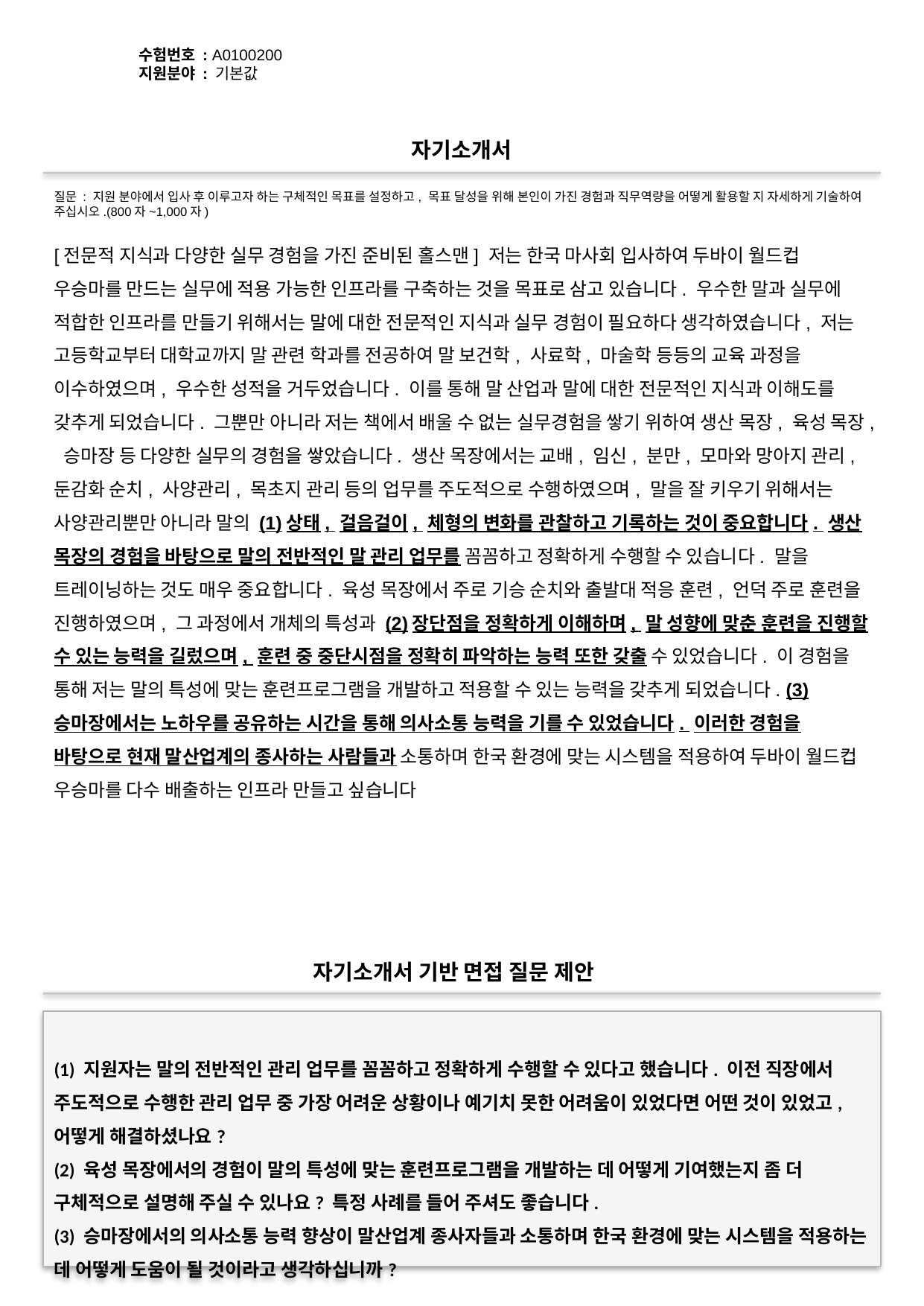

수험번호 : A0100200
지원분야 : 기본값
#

자기소개서

질문 : 지원 분야에서 입사 후 이루고자 하는 구체적인 목표를 설정하고, 목표 달성을 위해 본인이 가진 경험과 직무역량을 어떻게 활용할 지 자세하게 기술하여 주십시오.(800자~1,000자)

[전문적 지식과 다양한 실무 경험을 가진 준비된 홀스맨] 저는 한국 마사회 입사하여 두바이 월드컵 우승마를 만드는 실무에 적용 가능한 인프라를 구축하는 것을 목표로 삼고 있습니다. 우수한 말과 실무에 적합한 인프라를 만들기 위해서는 말에 대한 전문적인 지식과 실무 경험이 필요하다 생각하였습니다, 저는 고등학교부터 대학교까지 말 관련 학과를 전공하여 말 보건학, 사료학, 마술학 등등의 교육 과정을 이수하였으며, 우수한 성적을 거두었습니다. 이를 통해 말 산업과 말에 대한 전문적인 지식과 이해도를 갖추게 되었습니다. 그뿐만 아니라 저는 책에서 배울 수 없는 실무경험을 쌓기 위하여 생산 목장, 육성 목장, 승마장 등 다양한 실무의 경험을 쌓았습니다. 생산 목장에서는 교배, 임신, 분만, 모마와 망아지 관리, 둔감화 순치, 사양관리, 목초지 관리 등의 업무를 주도적으로 수행하였으며, 말을 잘 키우기 위해서는 사양관리뿐만 아니라 말의 (1)상태, 걸음걸이, 체형의 변화를 관찰하고 기록하는 것이 중요합니다. 생산 목장의 경험을 바탕으로 말의 전반적인 말 관리 업무를 꼼꼼하고 정확하게 수행할 수 있습니다. 말을 트레이닝하는 것도 매우 중요합니다. 육성 목장에서 주로 기승 순치와 출발대 적응 훈련, 언덕 주로 훈련을 진행하였으며, 그 과정에서 개체의 특성과 (2)장단점을 정확하게 이해하며, 말 성향에 맞춘 훈련을 진행할 수 있는 능력을 길렀으며, 훈련 중 중단시점을 정확히 파악하는 능력 또한 갖출 수 있었습니다. 이 경험을 통해 저는 말의 특성에 맞는 훈련프로그램을 개발하고 적용할 수 있는 능력을 갖추게 되었습니다. (3)승마장에서는 노하우를 공유하는 시간을 통해 의사소통 능력을 기를 수 있었습니다. 이러한 경험을 바탕으로 현재 말산업계의 종사하는 사람들과 소통하며 한국 환경에 맞는 시스템을 적용하여 두바이 월드컵 우승마를 다수 배출하는 인프라 만들고 싶습니다

자기소개서 기반 면접 질문 제안

(1) 지원자는 말의 전반적인 관리 업무를 꼼꼼하고 정확하게 수행할 수 있다고 했습니다. 이전 직장에서 주도적으로 수행한 관리 업무 중 가장 어려운 상황이나 예기치 못한 어려움이 있었다면 어떤 것이 있었고, 어떻게 해결하셨나요?
(2) 육성 목장에서의 경험이 말의 특성에 맞는 훈련프로그램을 개발하는 데 어떻게 기여했는지 좀 더 구체적으로 설명해 주실 수 있나요? 특정 사례를 들어 주셔도 좋습니다.
(3) 승마장에서의 의사소통 능력 향상이 말산업계 종사자들과 소통하며 한국 환경에 맞는 시스템을 적용하는 데 어떻게 도움이 될 것이라고 생각하십니까?